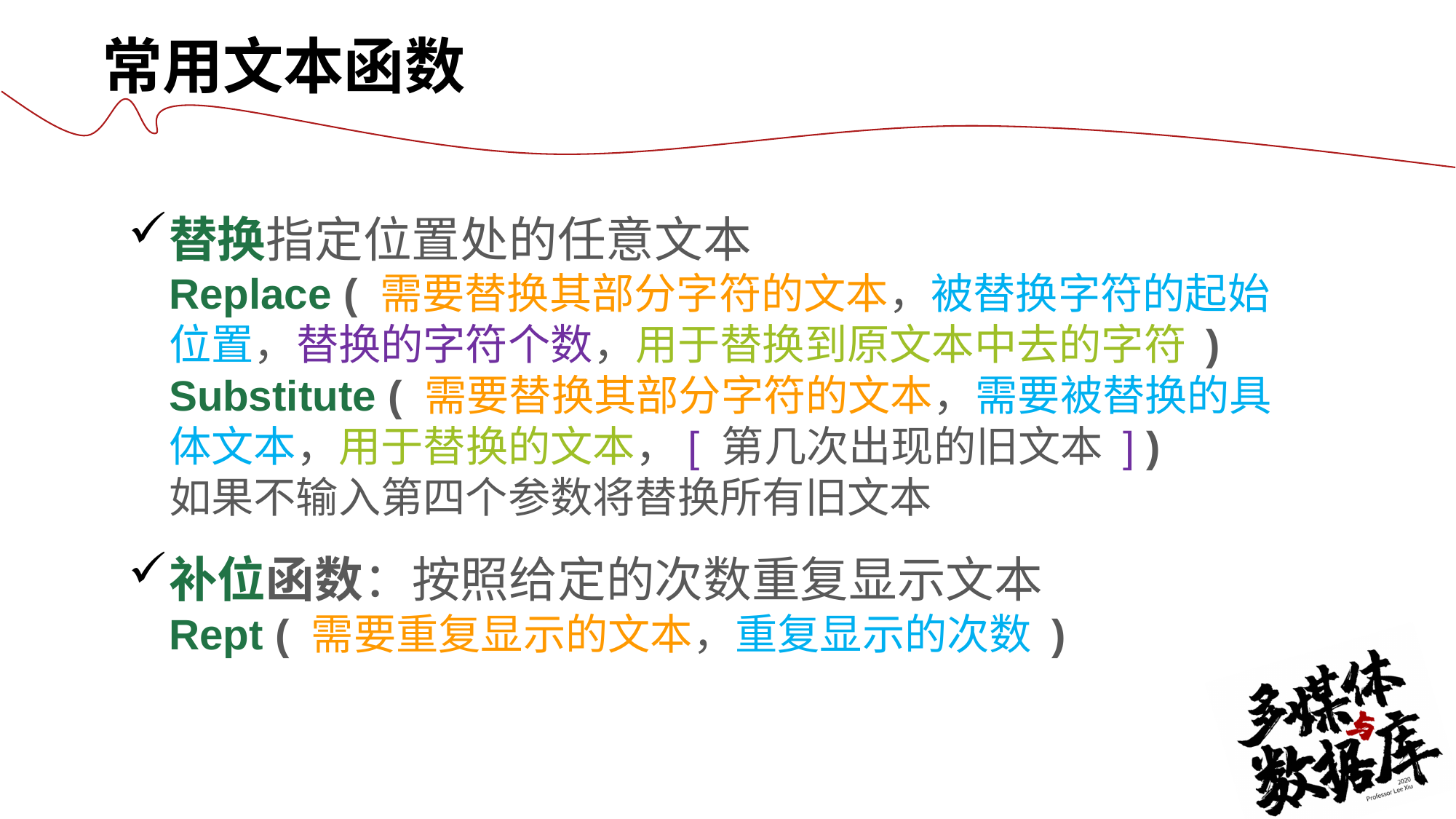

常用文本函数
替换指定位置处的任意文本
Replace ( 需要替换其部分字符的文本，被替换字符的起始位置，替换的字符个数，用于替换到原文本中去的字符 )
Substitute ( 需要替换其部分字符的文本，需要被替换的具体文本，用于替换的文本，[ 第几次出现的旧文本 ] )
如果不输入第四个参数将替换所有旧文本
补位函数：按照给定的次数重复显示文本
Rept ( 需要重复显示的文本，重复显示的次数 )